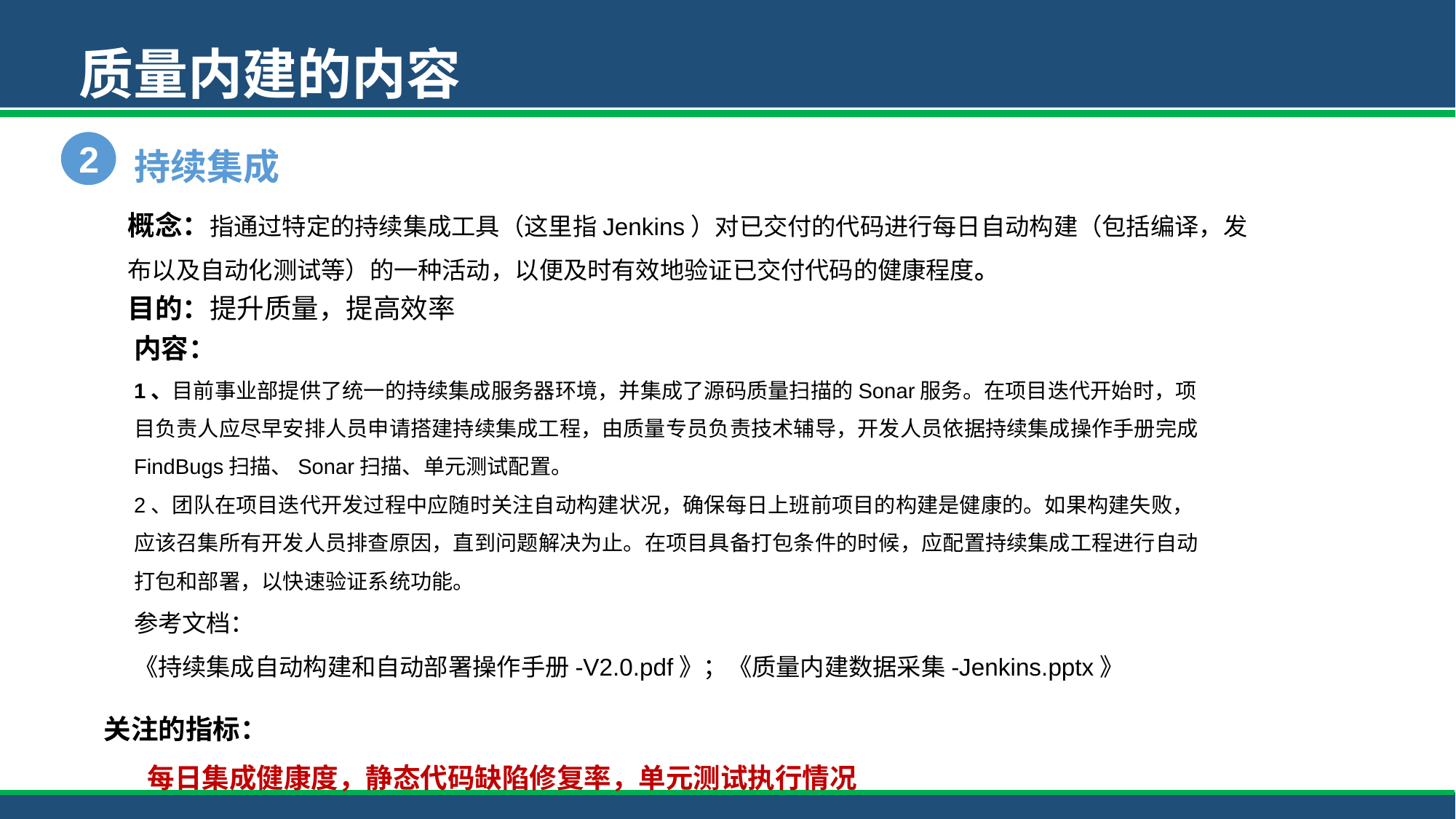

质量内建的内容
持续集成
2
概念：指通过特定的持续集成工具（这里指Jenkins）对已交付的代码进行每日自动构建（包括编译，发布以及自动化测试等）的一种活动，以便及时有效地验证已交付代码的健康程度。
目的：提升质量，提高效率
内容：
1、目前事业部提供了统一的持续集成服务器环境，并集成了源码质量扫描的Sonar服务。在项目迭代开始时，项目负责人应尽早安排人员申请搭建持续集成工程，由质量专员负责技术辅导，开发人员依据持续集成操作手册完成FindBugs扫描、Sonar扫描、单元测试配置。
2、团队在项目迭代开发过程中应随时关注自动构建状况，确保每日上班前项目的构建是健康的。如果构建失败，应该召集所有开发人员排查原因，直到问题解决为止。在项目具备打包条件的时候，应配置持续集成工程进行自动打包和部署，以快速验证系统功能。
参考文档：
《持续集成自动构建和自动部署操作手册-V2.0.pdf》；《质量内建数据采集-Jenkins.pptx》
关注的指标：
      每日集成健康度，静态代码缺陷修复率，单元测试执行情况